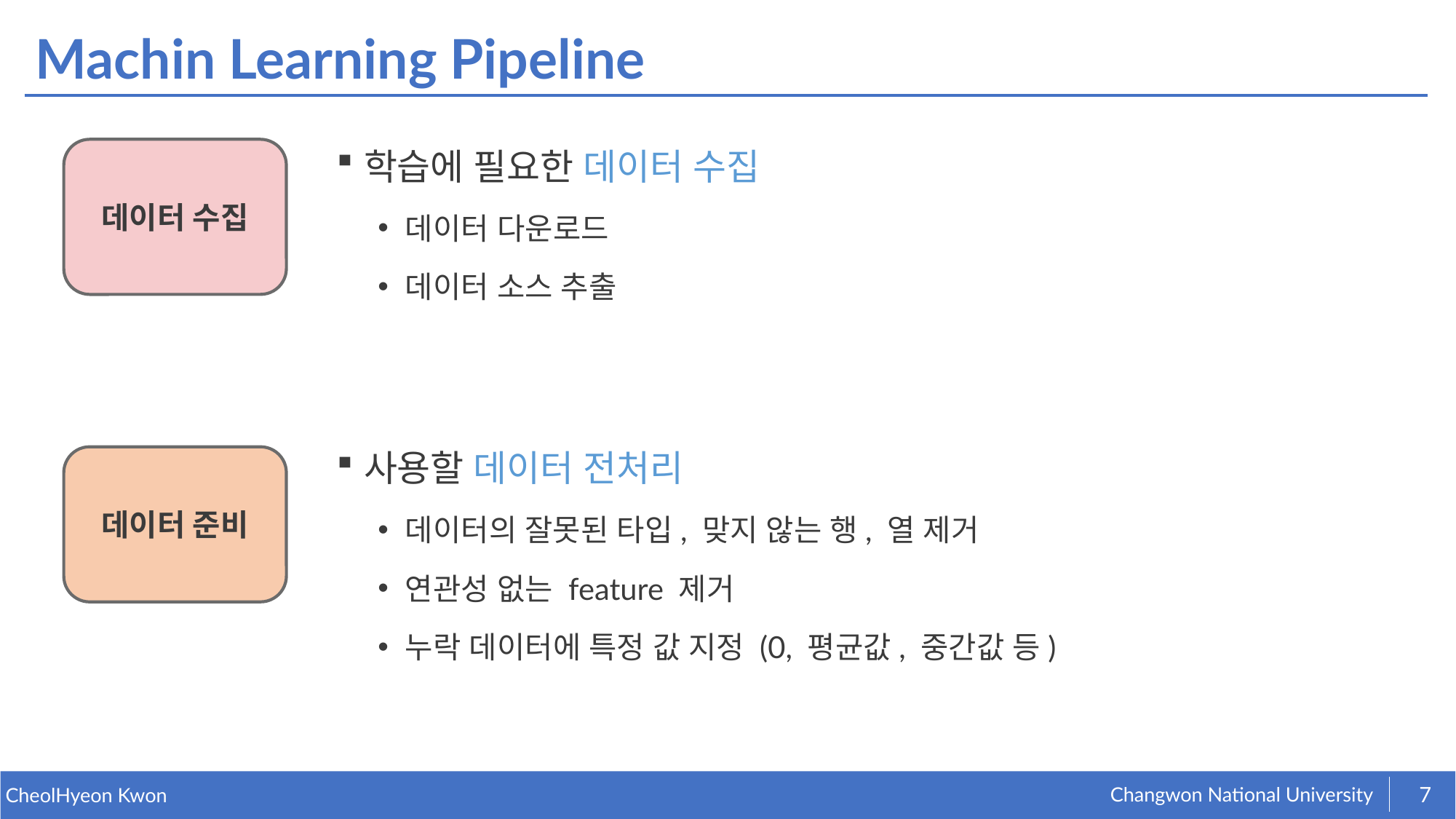

# Machin Learning Pipeline
학습에 필요한 데이터 수집
데이터 다운로드
데이터 소스 추출

사용할 데이터 전처리
데이터의 잘못된 타입, 맞지 않는 행, 열 제거
연관성 없는 feature 제거
누락 데이터에 특정 값 지정 (0, 평균값, 중간값 등)
데이터 수집
데이터 준비
7